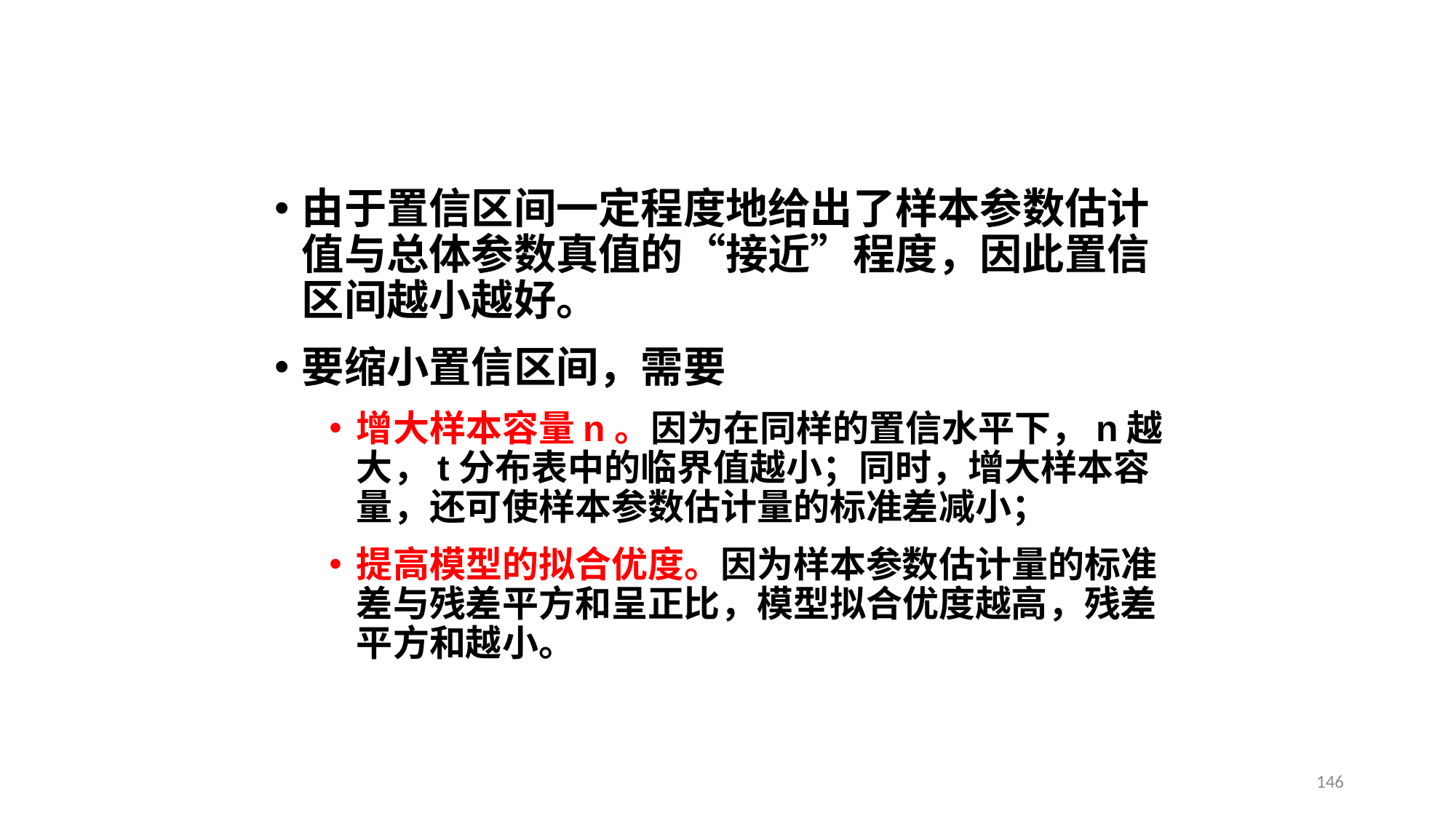

由于置信区间一定程度地给出了样本参数估计值与总体参数真值的“接近”程度，因此置信区间越小越好。
要缩小置信区间，需要
增大样本容量n。因为在同样的置信水平下，n越大，t分布表中的临界值越小；同时，增大样本容量，还可使样本参数估计量的标准差减小；
提高模型的拟合优度。因为样本参数估计量的标准差与残差平方和呈正比，模型拟合优度越高，残差平方和越小。
146